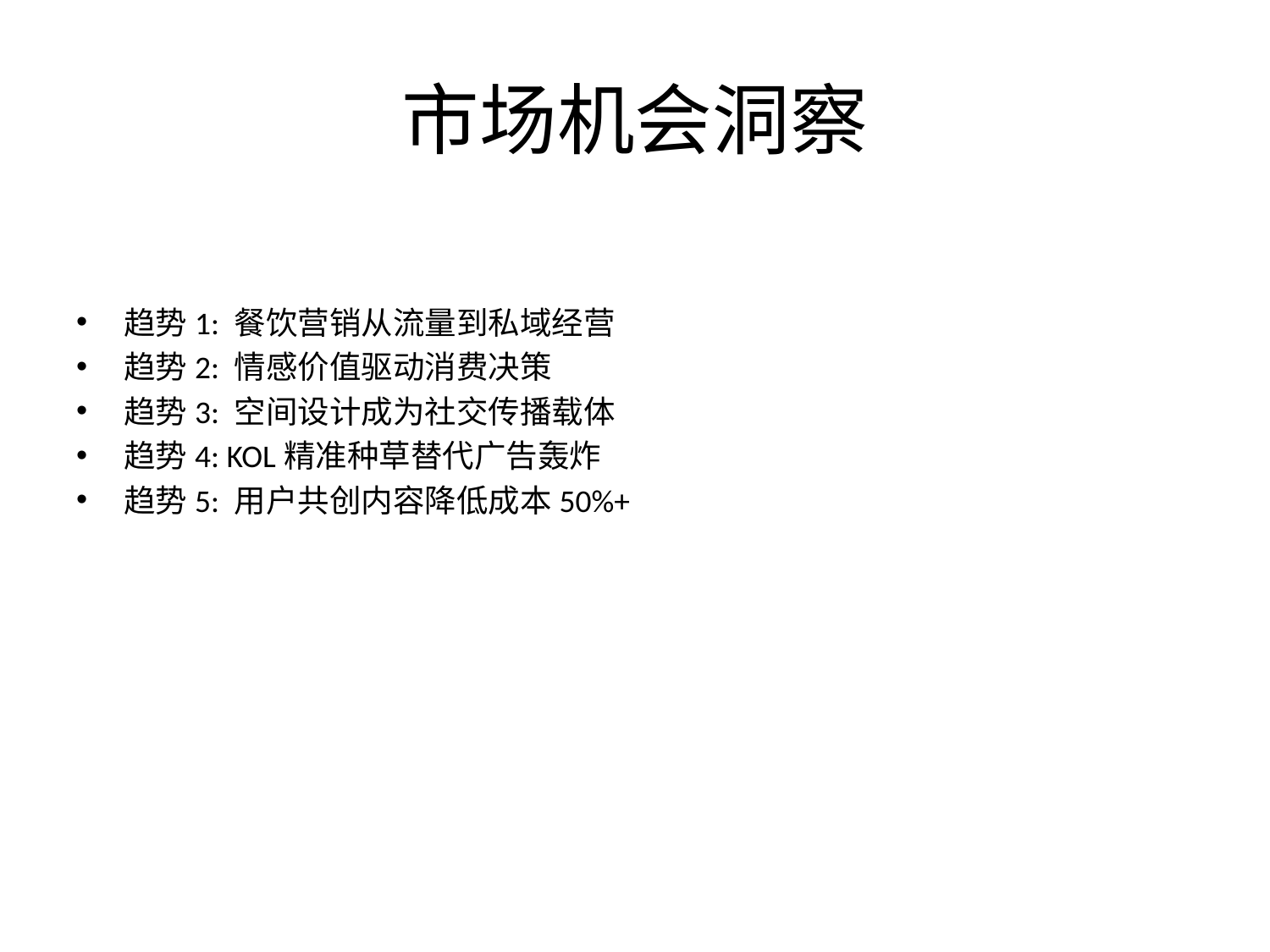

# 市场机会洞察

趋势1: 餐饮营销从流量到私域经营
趋势2: 情感价值驱动消费决策
趋势3: 空间设计成为社交传播载体
趋势4: KOL精准种草替代广告轰炸
趋势5: 用户共创内容降低成本50%+